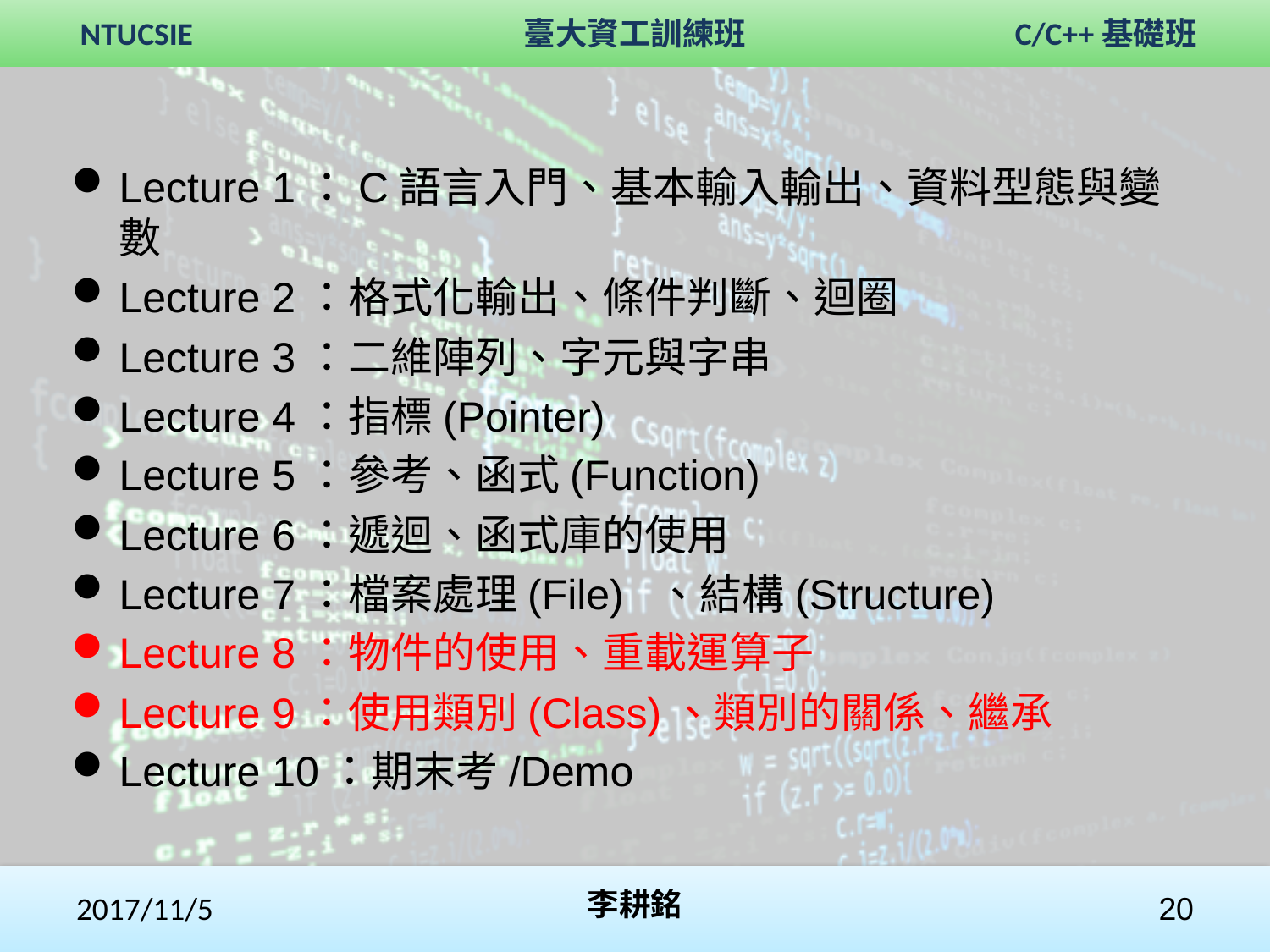

#
Lecture 1：C語言入門、基本輸入輸出、資料型態與變數
Lecture 2：格式化輸出、條件判斷、迴圈
Lecture 3：二維陣列、字元與字串
Lecture 4：指標(Pointer)
Lecture 5：參考、函式(Function)
Lecture 6：遞迴、函式庫的使用
Lecture 7：檔案處理(File)  、結構(Structure)
Lecture 8：物件的使用、重載運算子
Lecture 9：使用類別(Class)、類別的關係、繼承
Lecture 10：期末考/Demo
2017/11/5
李耕銘
20